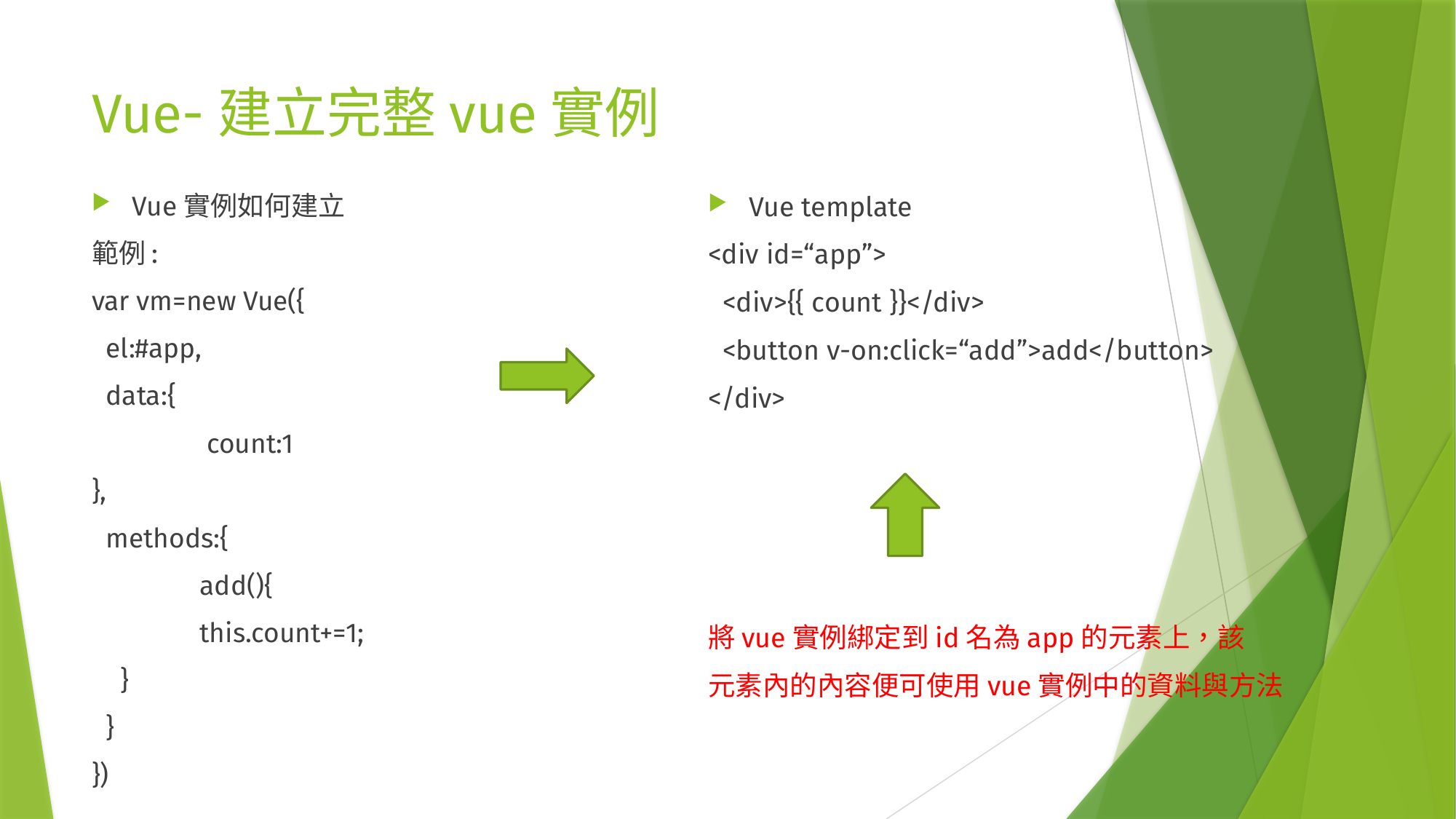

# Vue-建立完整vue實例
Vue實例如何建立
範例:
var vm=new Vue({
  el:#app,
  data:{
	 count:1
},
  methods:{
	add(){
	this.count+=1;
    }
  }
})

Vue template
<div id=“app”>
  <div>{{ count }}</div>
  <button v-on:click=“add”>add</button>
</div>

將vue實例綁定到id名為app的元素上，該
元素內的內容便可使用vue實例中的資料與方法